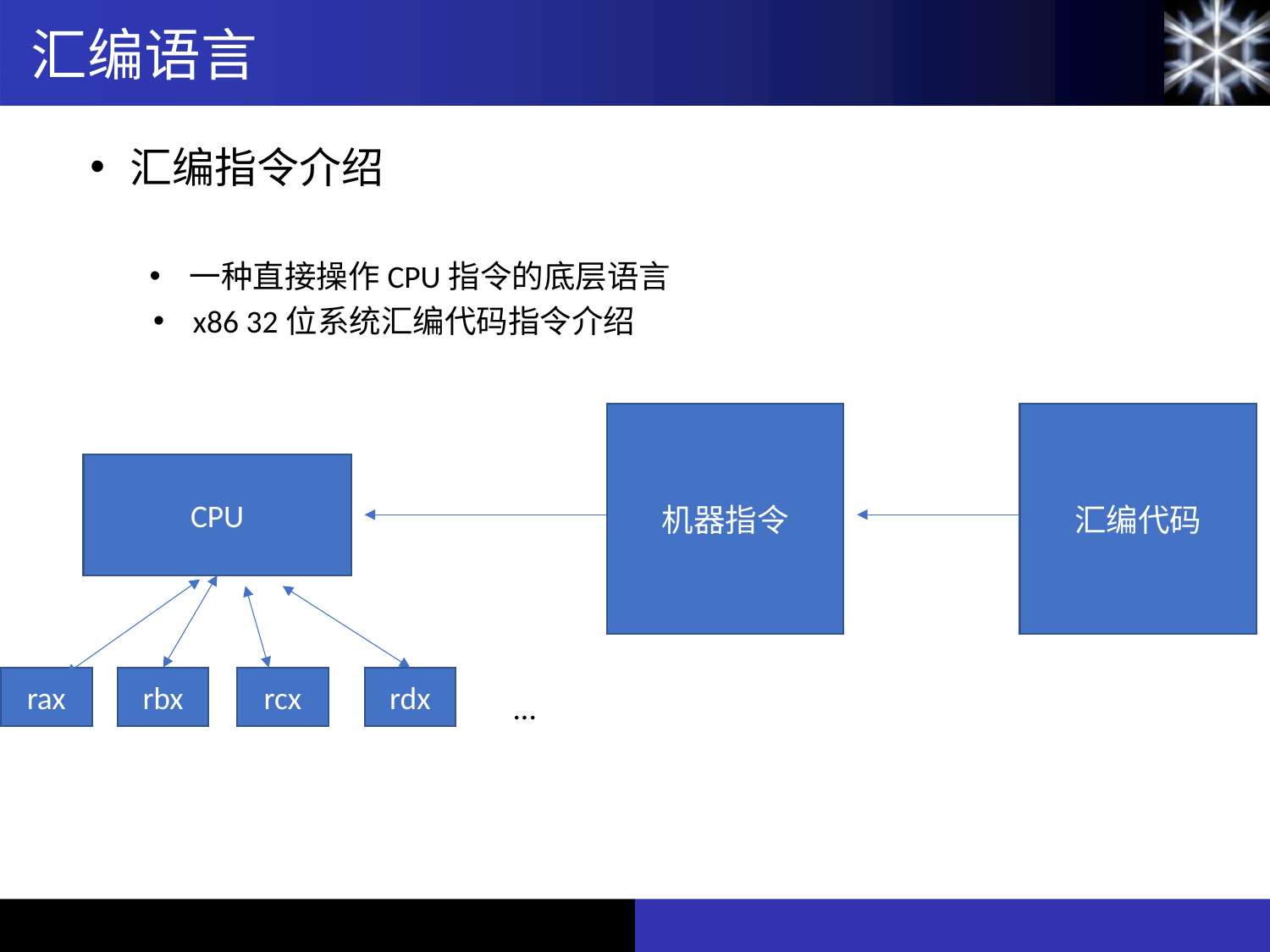

汇编语言
汇编指令介绍
一种直接操作CPU指令的底层语言
x86 32位系统汇编代码指令介绍
机器指令
汇编代码
CPU
rax
rbx
rcx
rdx
...